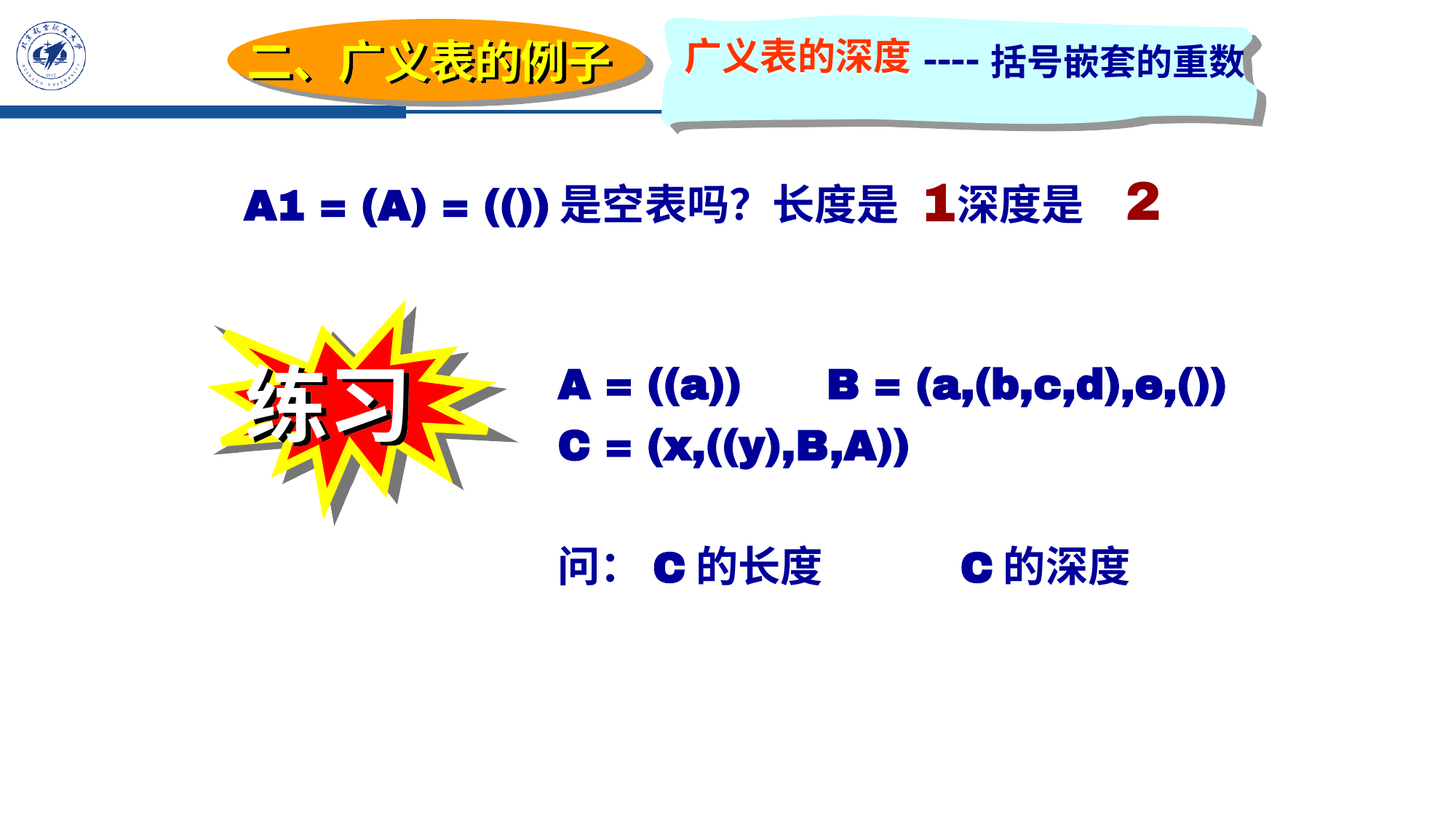

广义表的深度
----括号嵌套的重数

二、广义表的例子
2
1
A1 = (A) = (())是空表吗？长度是      深度是

练习
A = ((a))      B = (a,(b,c,d),e,())
C = (x,((y),B,A))

问：C的长度　　　C的深度